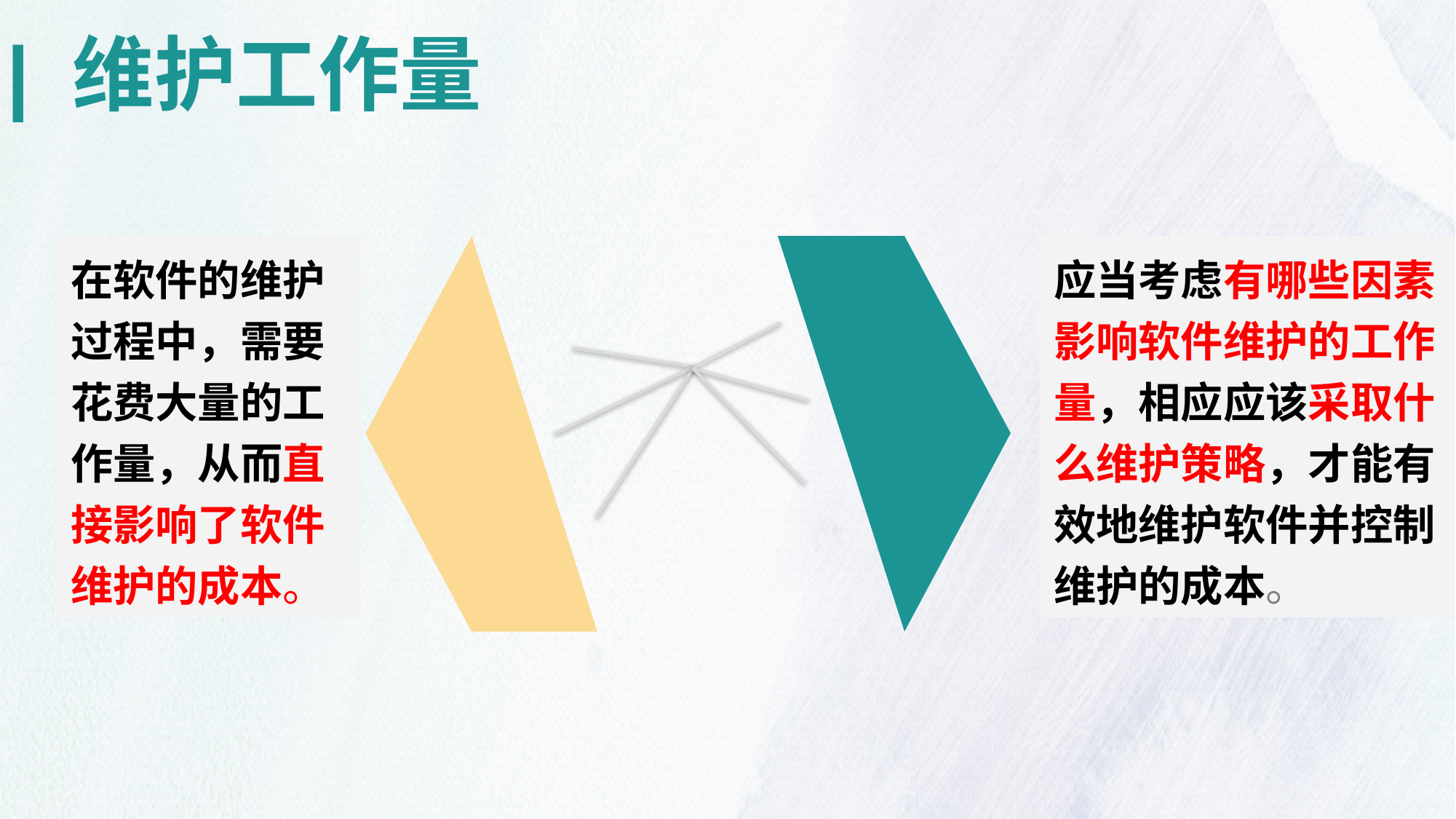

| 维护工作量
在软件的维护过程中，需要花费大量的工作量，从而直接影响了软件维护的成本。

应当考虑有哪些因素影响软件维护的工作量，相应应该采取什么维护策略，才能有效地维护软件并控制维护的成本。